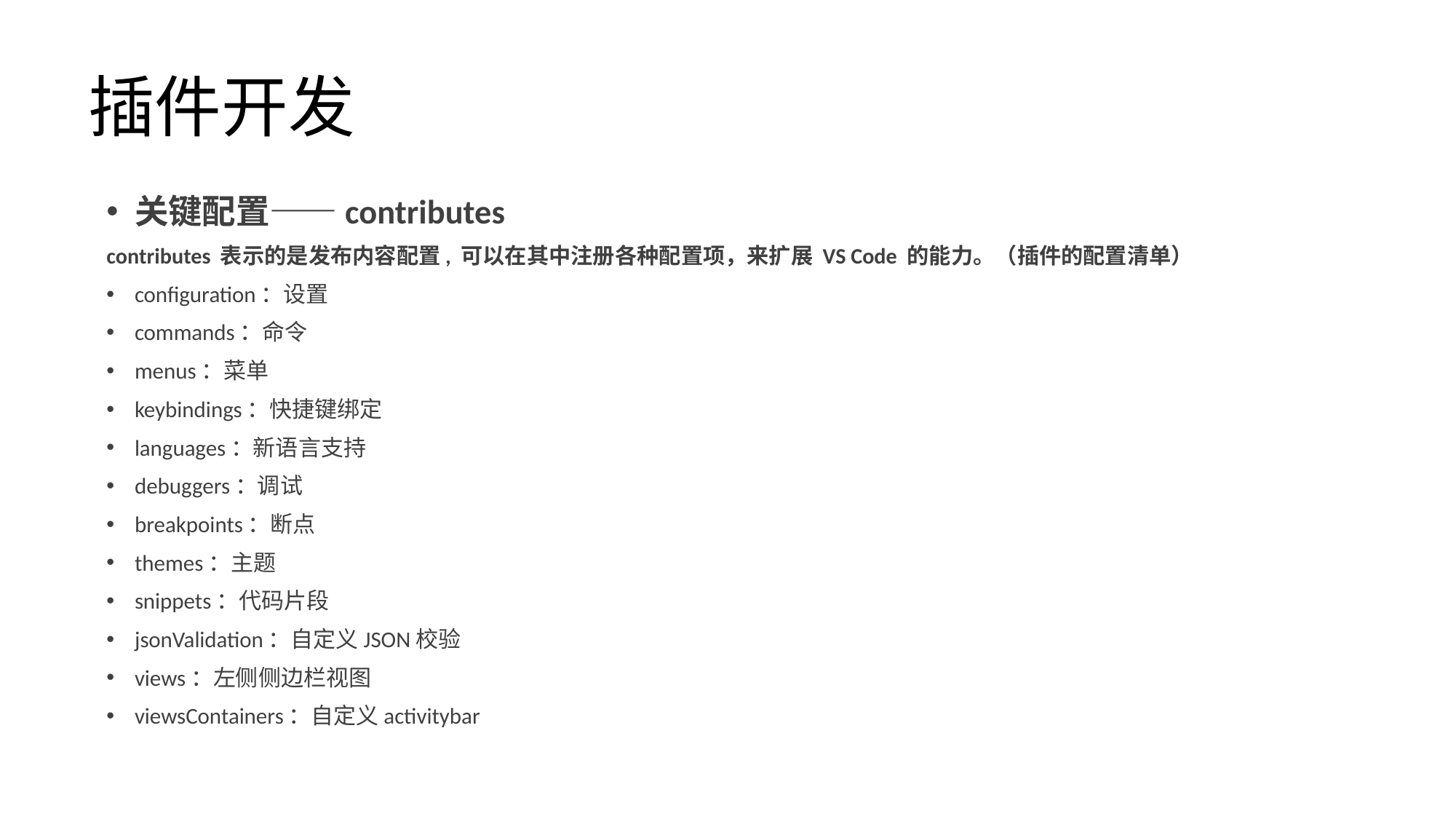

# 插件开发
关键配置——contributes
contributes 表示的是发布内容配置, 可以在其中注册各种配置项，来扩展 VS Code 的能力。（插件的配置清单）
configuration：设置
commands：命令
menus：菜单
keybindings：快捷键绑定
languages：新语言支持
debuggers：调试
breakpoints：断点
themes：主题
snippets：代码片段
jsonValidation：自定义JSON校验
views：左侧侧边栏视图
viewsContainers：自定义activitybar